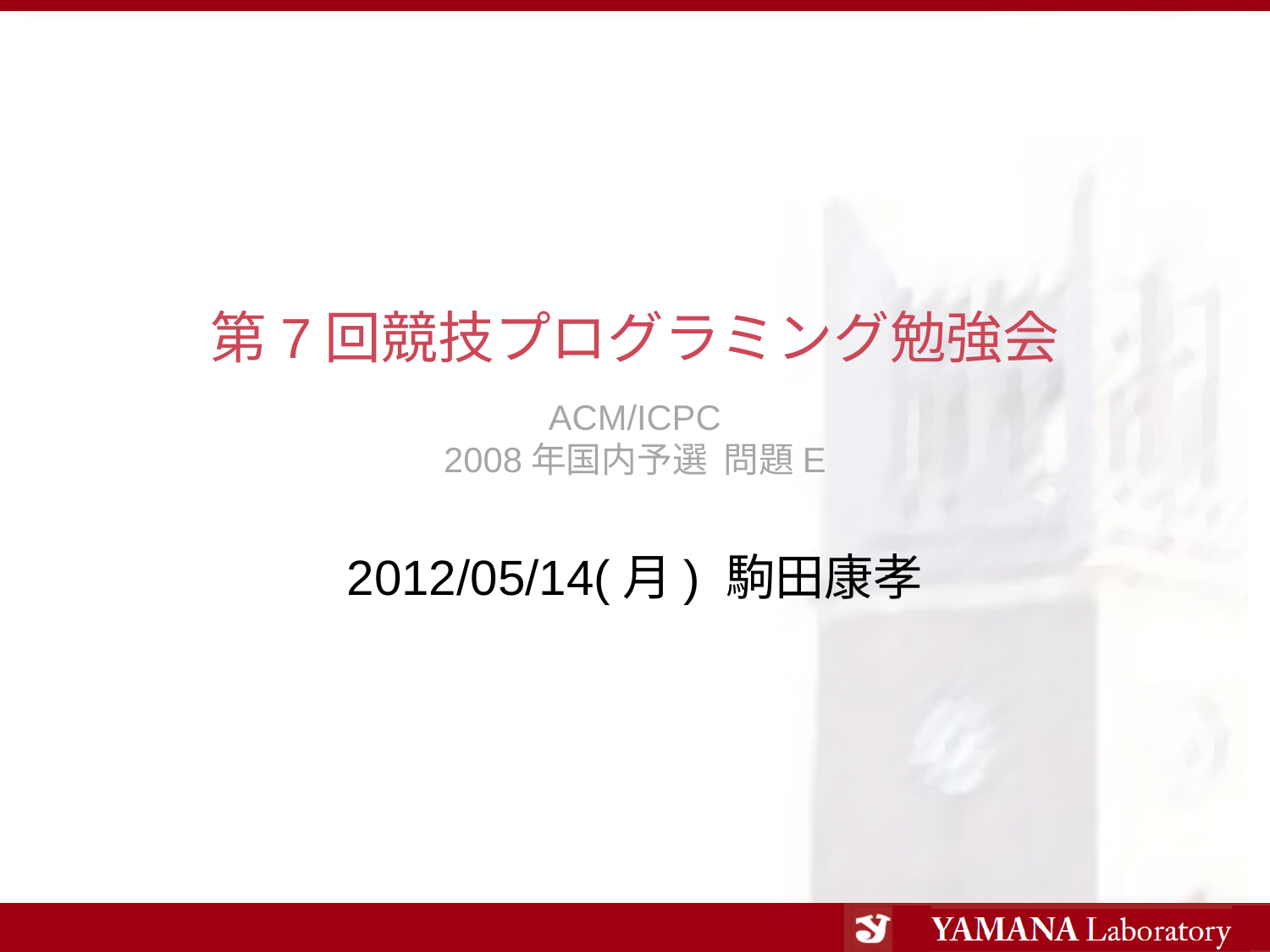

# 第7回競技プログラミング勉強会 ACM/ICPC 2008年国内予選  問題E
2012/05/14(月) 駒田康孝